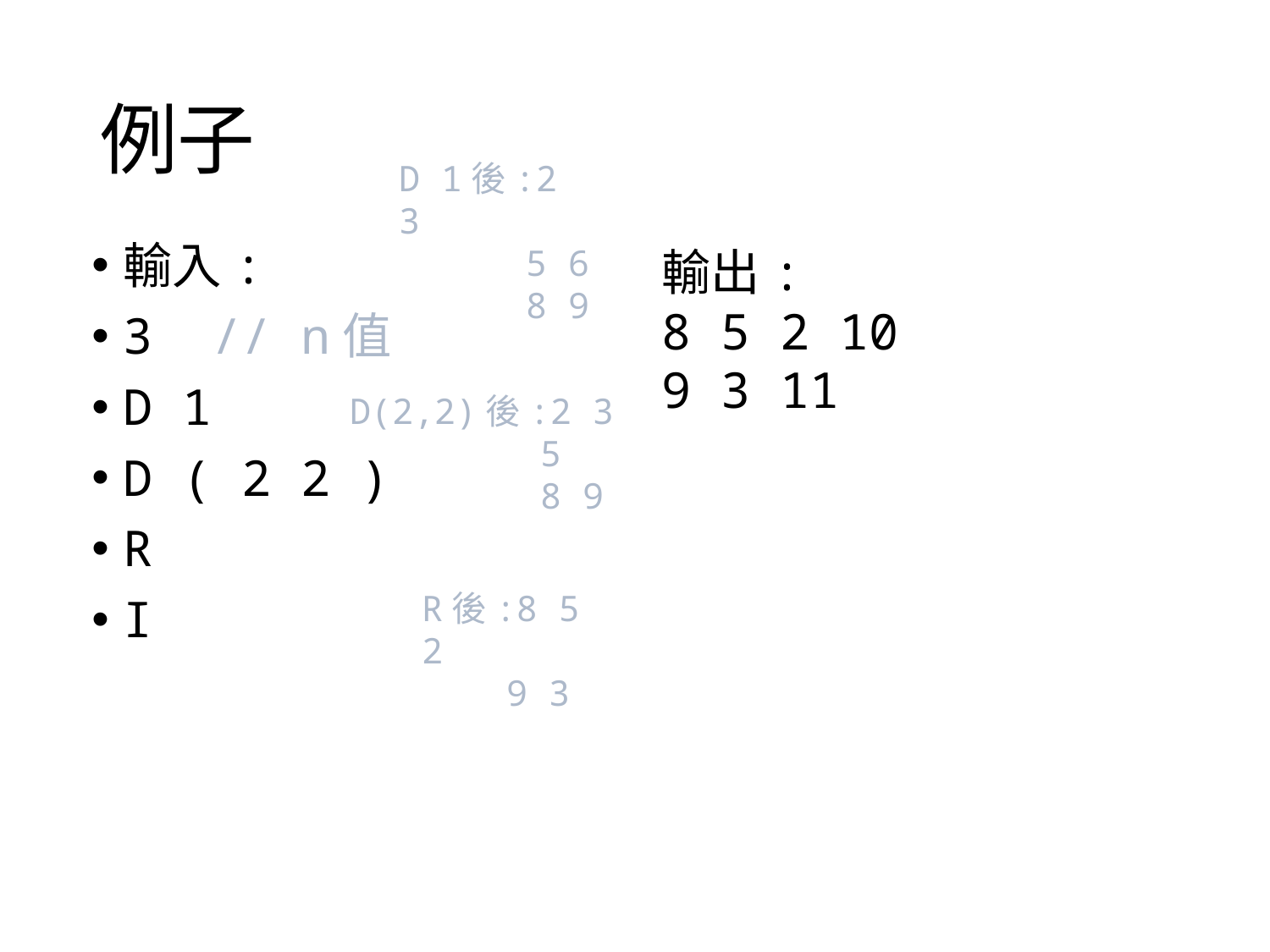

# 例子
D 1後:2 3
      5 6
      8 9
輸入:
3  // n值
D 1
D ( 2 2 )
R
I
輸出:
8 5 2 10
9 3 11
D(2,2)後:2 3
         5
         8 9
R後:8 5 2
    9 3